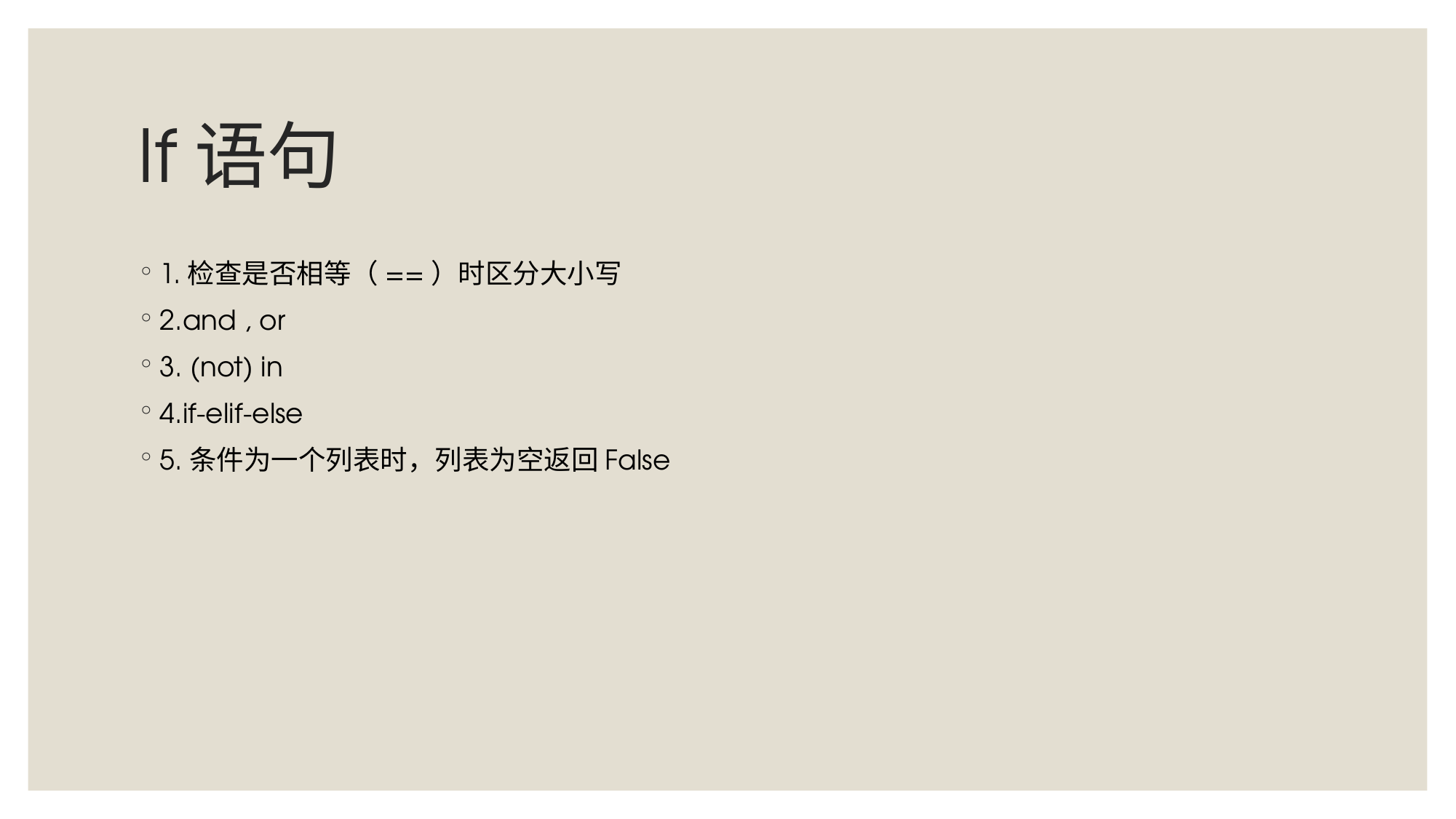

# If语句
1.检查是否相等（==）时区分大小写
2.and , or
3. (not) in
4.if-elif-else
5.条件为一个列表时，列表为空返回False